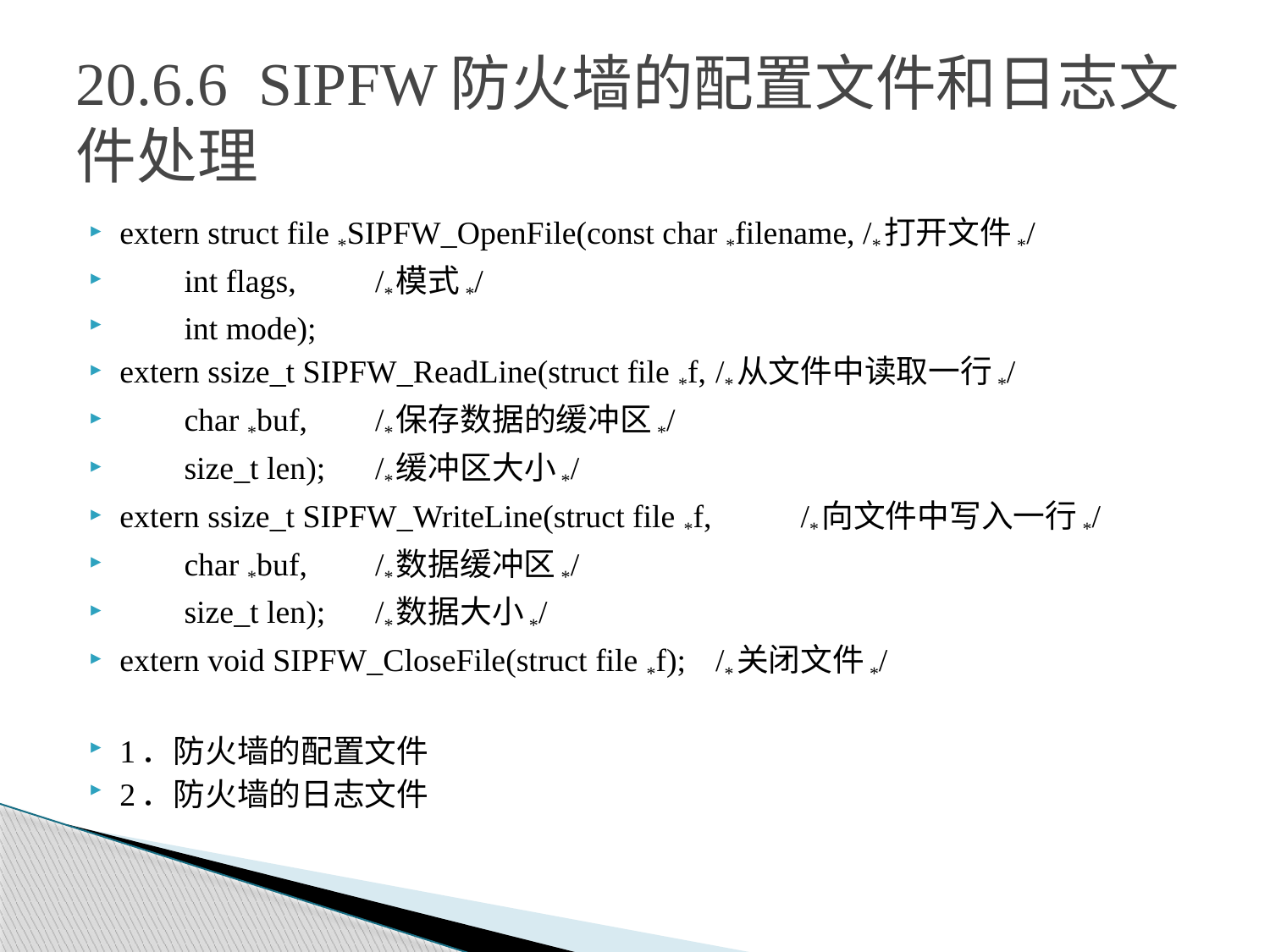

# 20.6.6  SIPFW防火墙的配置文件和日志文件处理
extern struct file *SIPFW_OpenFile(const char *filename, /*打开文件*/
        int flags,				/*模式*/
        int mode);
extern ssize_t SIPFW_ReadLine(struct file *f, 	/*从文件中读取一行*/
        char *buf, 				/*保存数据的缓冲区*/
        size_t len);				/*缓冲区大小*/
extern ssize_t SIPFW_WriteLine(struct file *f, 	/*向文件中写入一行*/
        char *buf, 				/*数据缓冲区*/
        size_t len);				/*数据大小*/
extern void SIPFW_CloseFile(struct file *f);	/*关闭文件*/

1．防火墙的配置文件
2．防火墙的日志文件